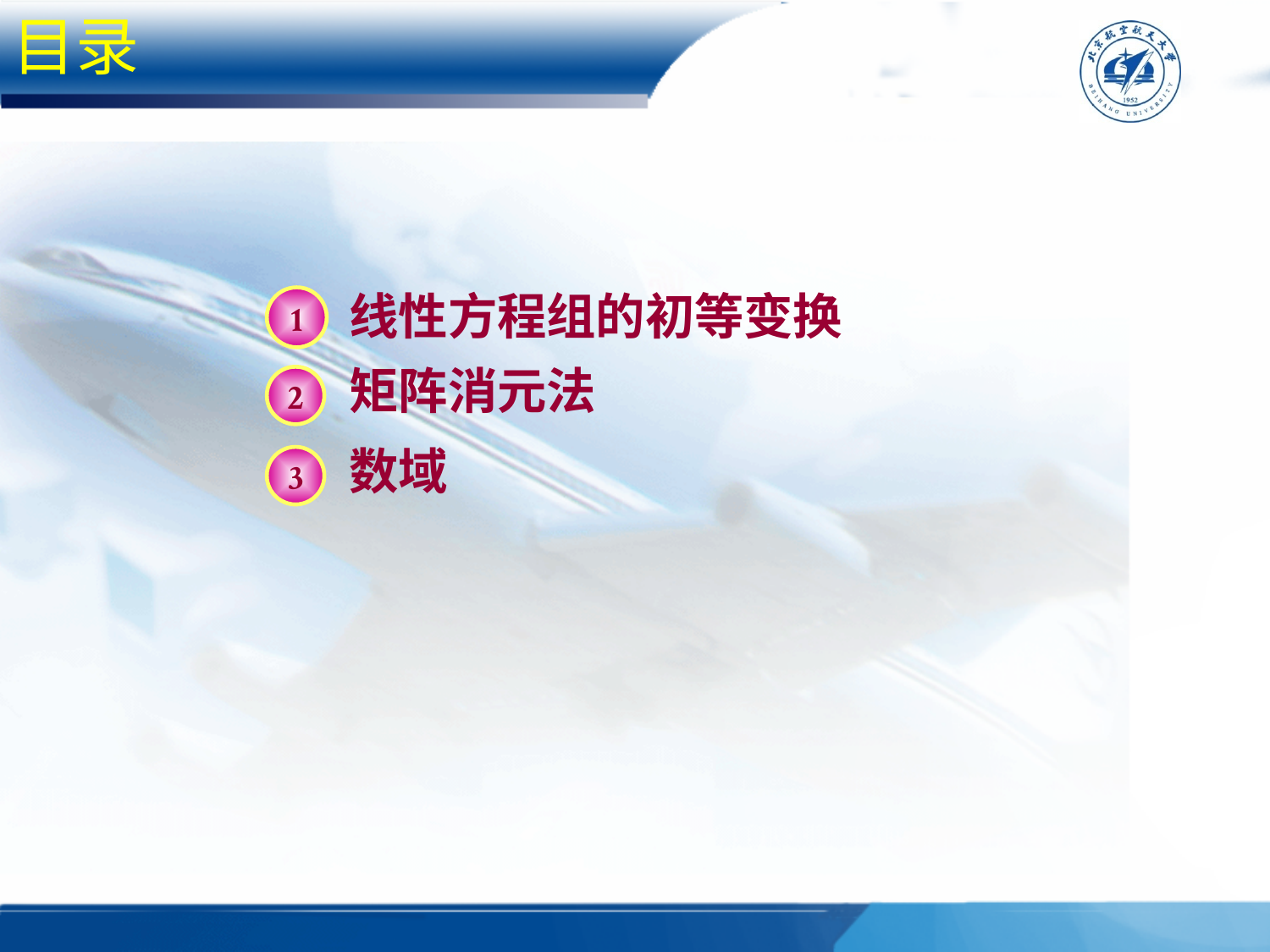

目录
线性方程组的初等变换
1
矩阵消元法
2
数域
3